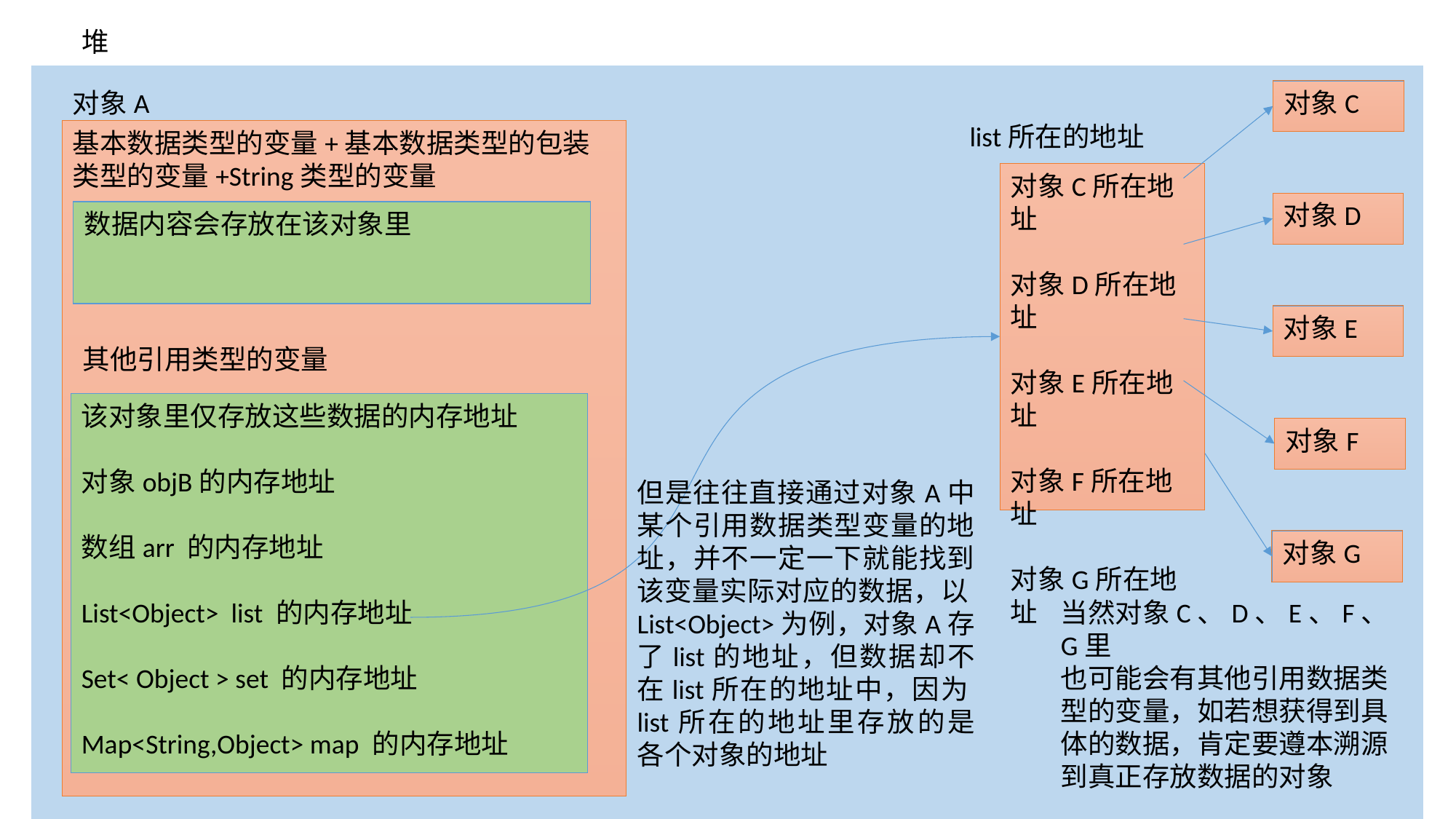

堆

对象A
对象C
list所在的地址
基本数据类型的变量+基本数据类型的包装类型的变量+String类型的变量
对象C所在地址

对象D所在地址

对象E所在地址

对象F所在地址

对象G所在地址

对象D
数据内容会存放在该对象里
对象E
其他引用类型的变量
该对象里仅存放这些数据的内存地址

对象objB的内存地址

数组arr 的内存地址

List<Object>  list 的内存地址

Set< Object > set 的内存地址

Map<String,Object> map 的内存地址
对象F
但是往往直接通过对象A中某个引用数据类型变量的地址，并不一定一下就能找到该变量实际对应的数据，以List<Object>为例，对象A存了list的地址，但数据却不在list所在的地址中，因为list所在的地址里存放的是各个对象的地址
对象G
当然对象C、D、E、F、G里
也可能会有其他引用数据类型的变量，如若想获得到具体的数据，肯定要遵本溯源到真正存放数据的对象